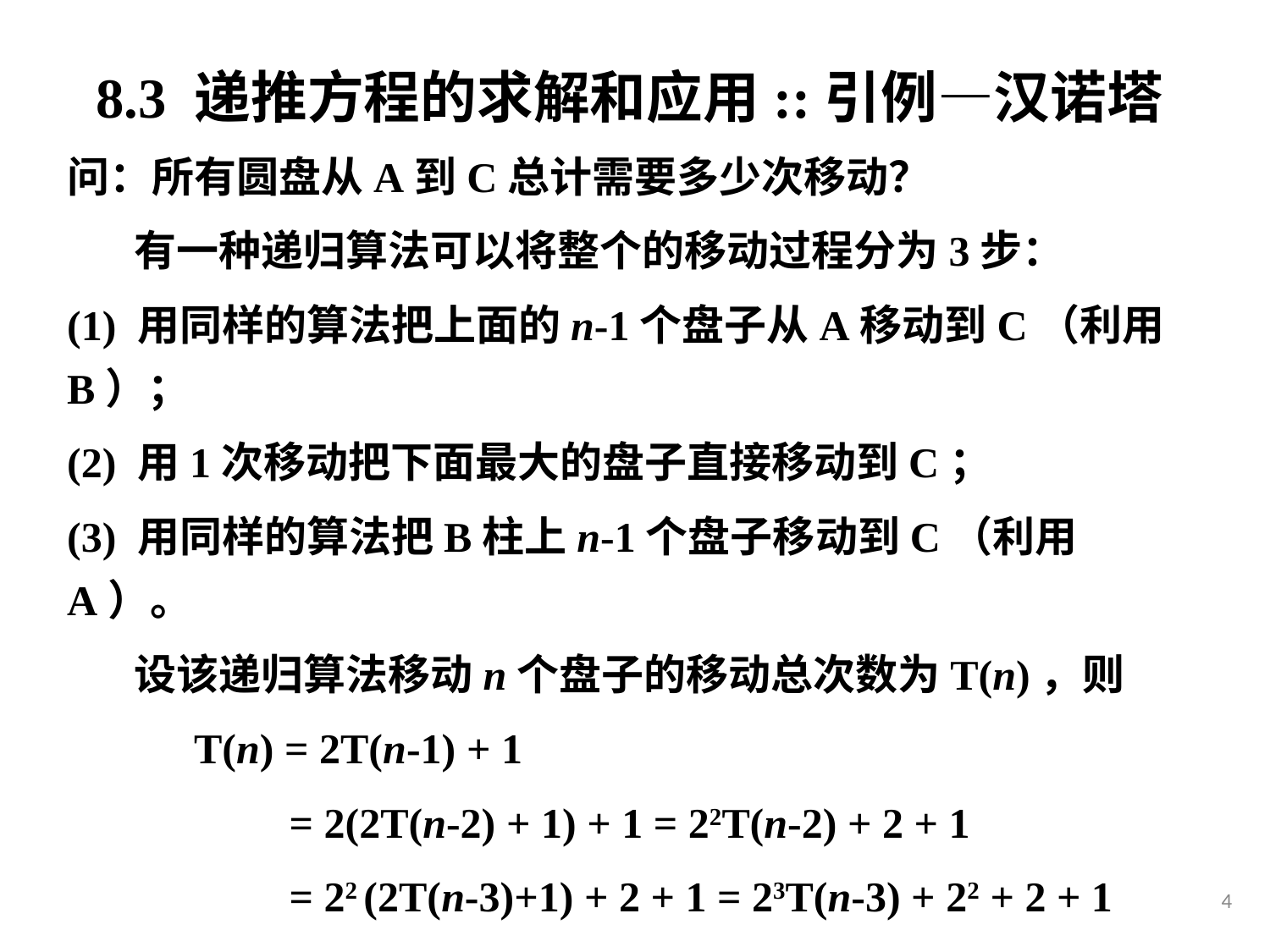

8.3 递推方程的求解和应用::引例—汉诺塔
问：所有圆盘从A到C总计需要多少次移动？
      有一种递归算法可以将整个的移动过程分为3步：
(1) 用同样的算法把上面的n-1个盘子从A移动到C（利用B）；
(2) 用1次移动把下面最大的盘子直接移动到C；
(3) 用同样的算法把B柱上n-1个盘子移动到C（利用A）。
      设该递归算法移动n个盘子的移动总次数为T(n)，则
	T(n) = 2T(n-1) + 1
	         = 2(2T(n-2) + 1) + 1 = 22T(n-2) + 2 + 1
	         = 22 (2T(n-3)+1) + 2 + 1 = 23T(n-3) + 22 + 2 + 1
	         = 2n-1T(1) + 2n-2 + 2n-3 + … + 2 + 1
	         = 2n-1
4